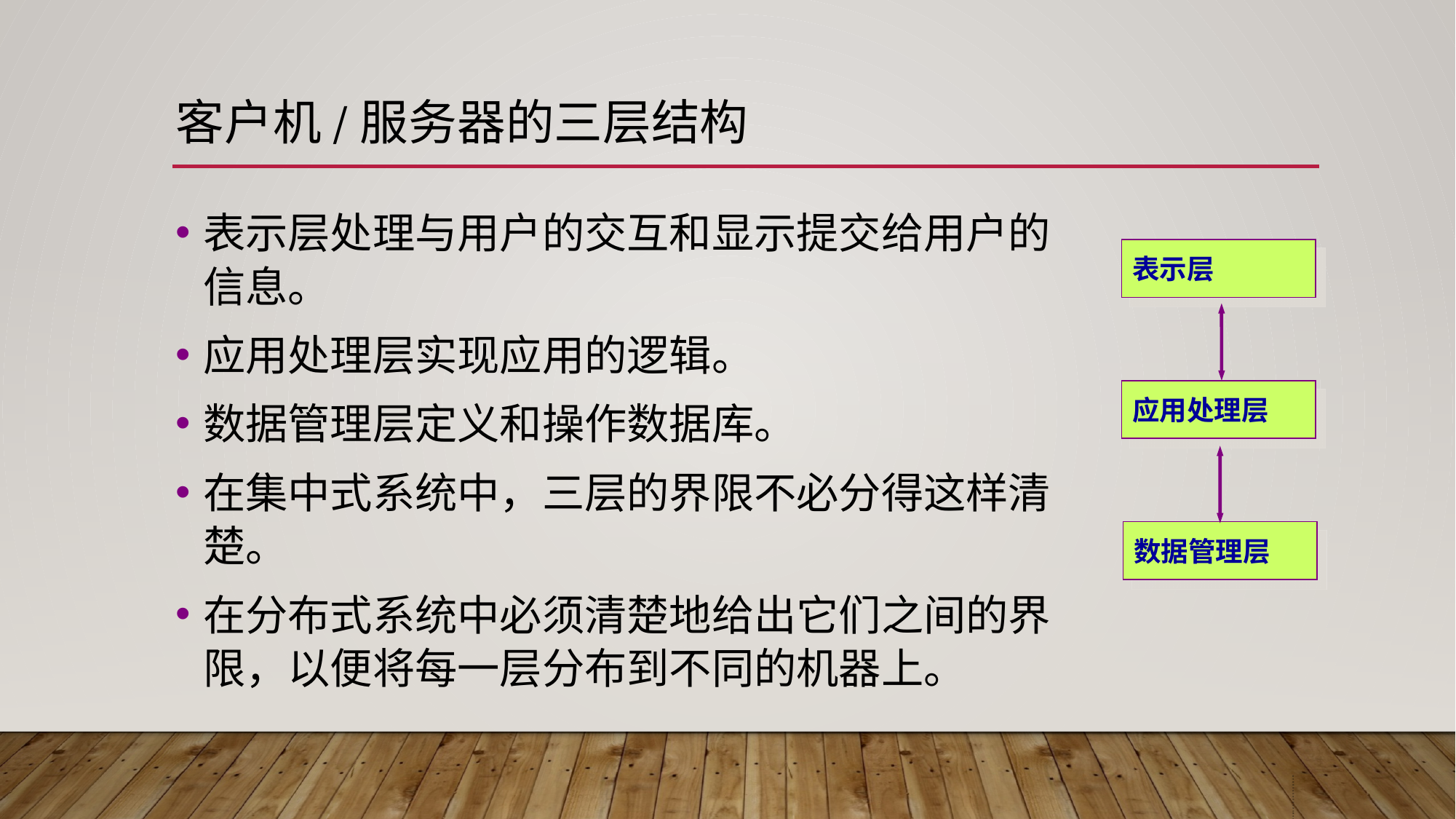

# 客户机/服务器的三层结构
表示层处理与用户的交互和显示提交给用户的信息。
应用处理层实现应用的逻辑。
数据管理层定义和操作数据库。
在集中式系统中，三层的界限不必分得这样清楚。
在分布式系统中必须清楚地给出它们之间的界限，以便将每一层分布到不同的机器上。
表示层

应用处理层

数据管理层
锐侈鞘翱剖硷例替何铜过怖充隅烘氯号蜜队彝直埠豺掣戒评誓折翔乞鸥差软件体系结构软件体系结构